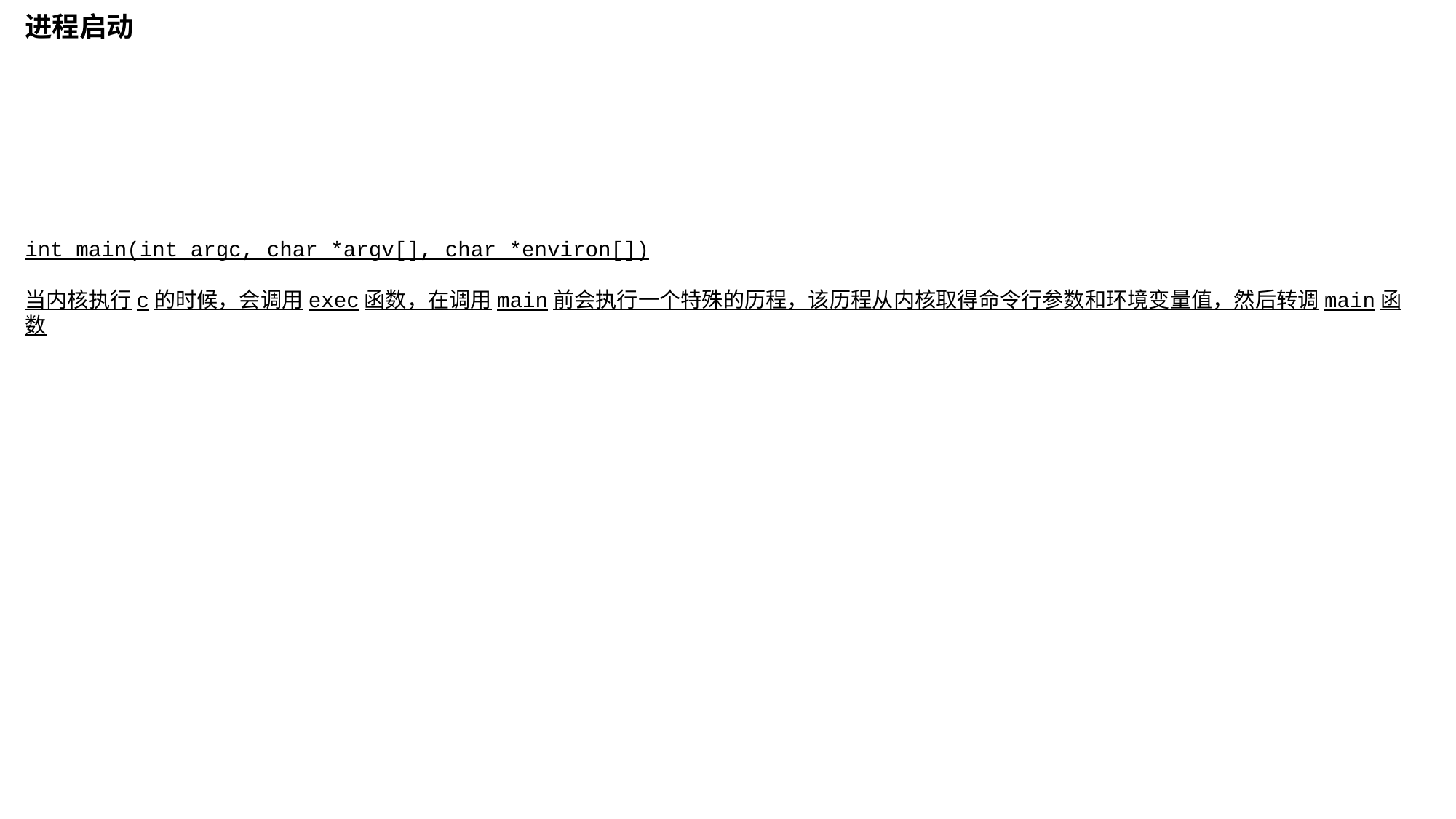

进程启动
int main(int argc, char *argv[], char *environ[])

当内核执行c的时候，会调用exec函数，在调用main前会执行一个特殊的历程，该历程从内核取得命令行参数和环境变量值，然后转调main函数